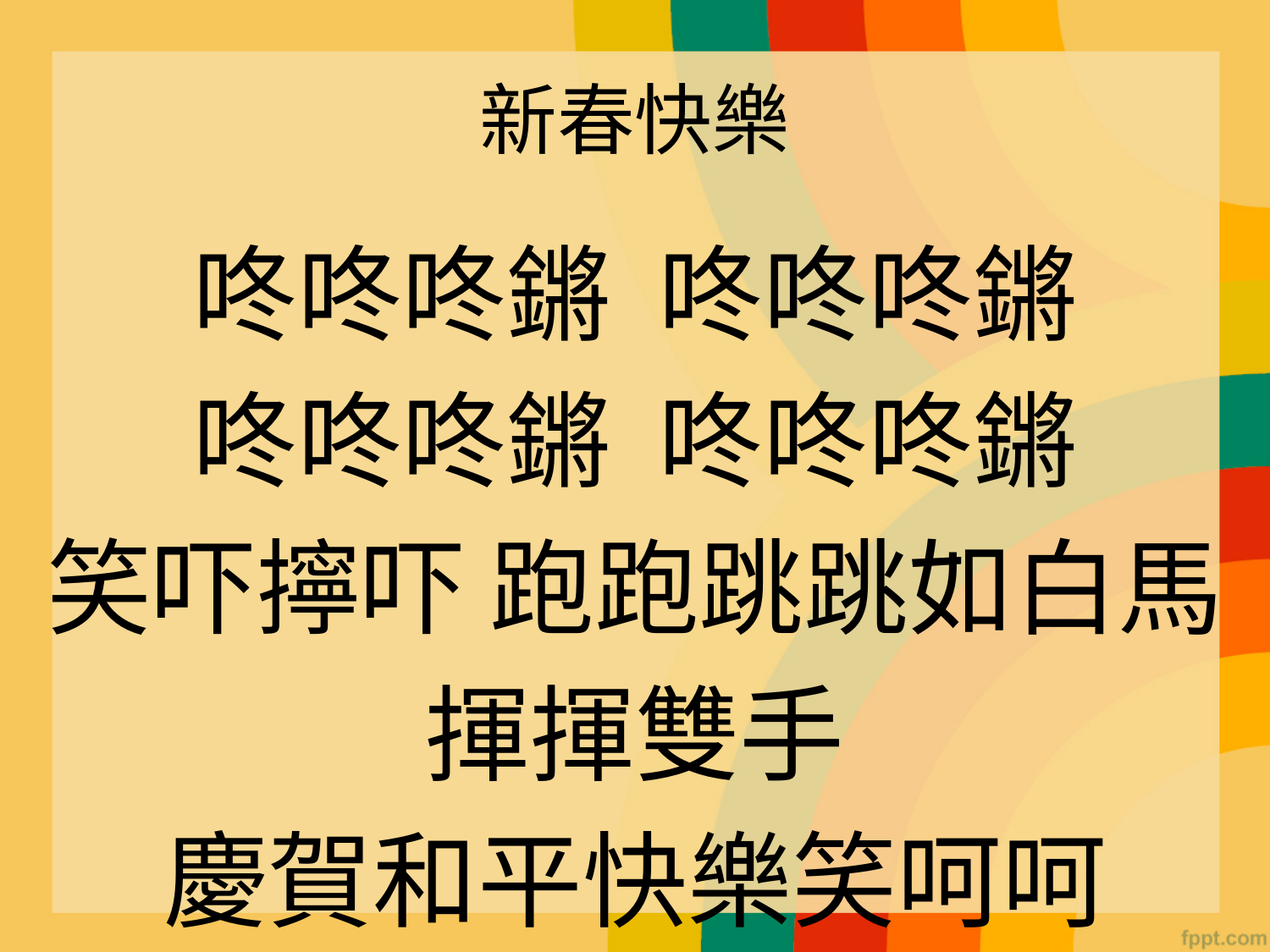

# 新春快樂
咚咚咚鏘  咚咚咚鏘
咚咚咚鏘  咚咚咚鏘
笑吓擰吓 跑跑跳跳如白馬
揮揮雙手
慶賀和平快樂笑呵呵